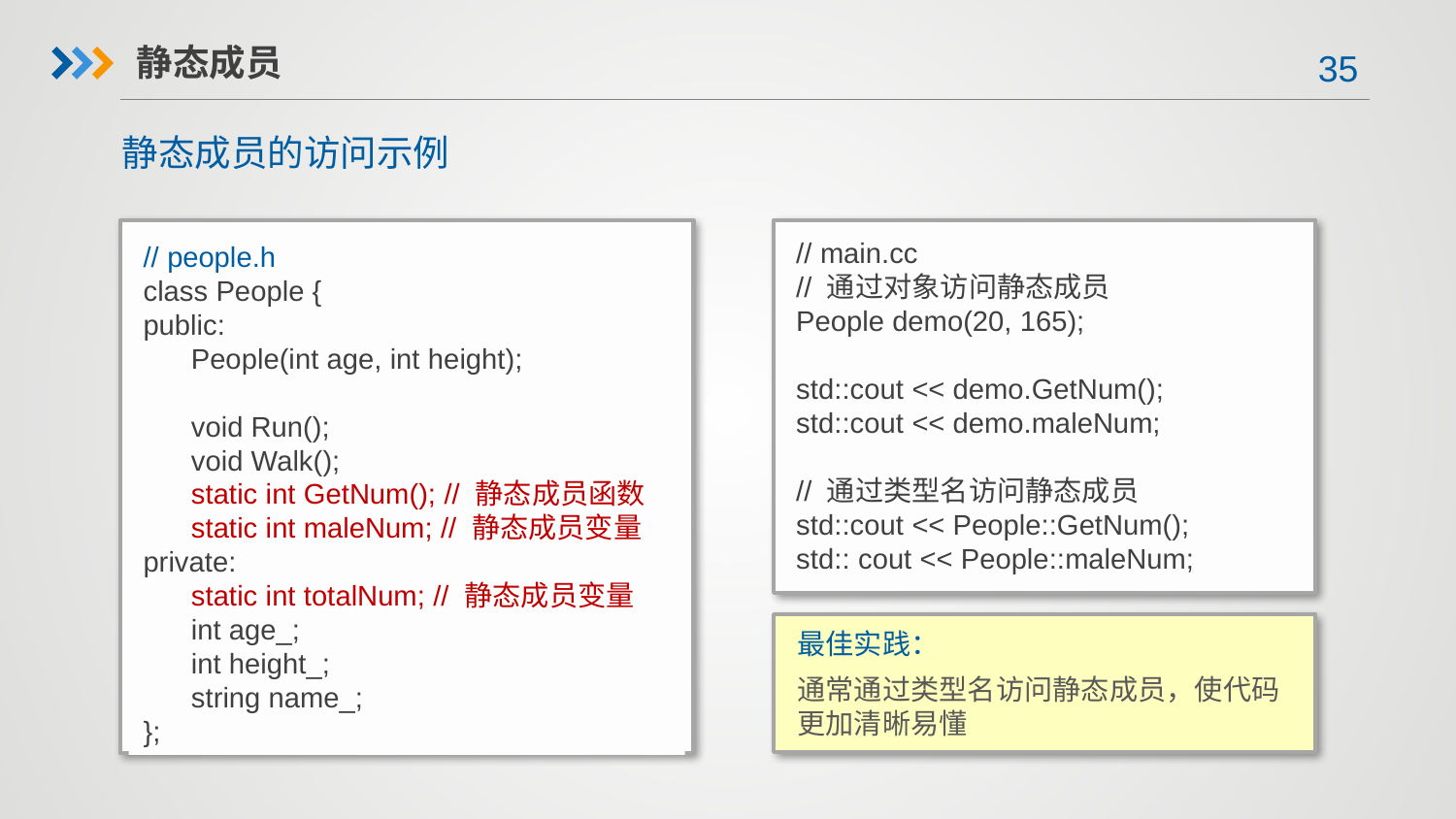

静态成员
静态成员的访问示例

// people.h
class People {
public:
      People(int age, int height);

      void Run();
      void Walk();
      static int GetNum(); // 静态成员函数
      static int maleNum; // 静态成员变量
private:
      static int totalNum; // 静态成员变量
      int age_;
      int height_;
      string name_;
};

// main.cc
// 通过对象访问静态成员
People demo(20, 165);

std::cout << demo.GetNum();
std::cout << demo.maleNum;

// 通过类型名访问静态成员
std::cout << People::GetNum();
std:: cout << People::maleNum;

最佳实践：
通常通过类型名访问静态成员，使代码更加清晰易懂